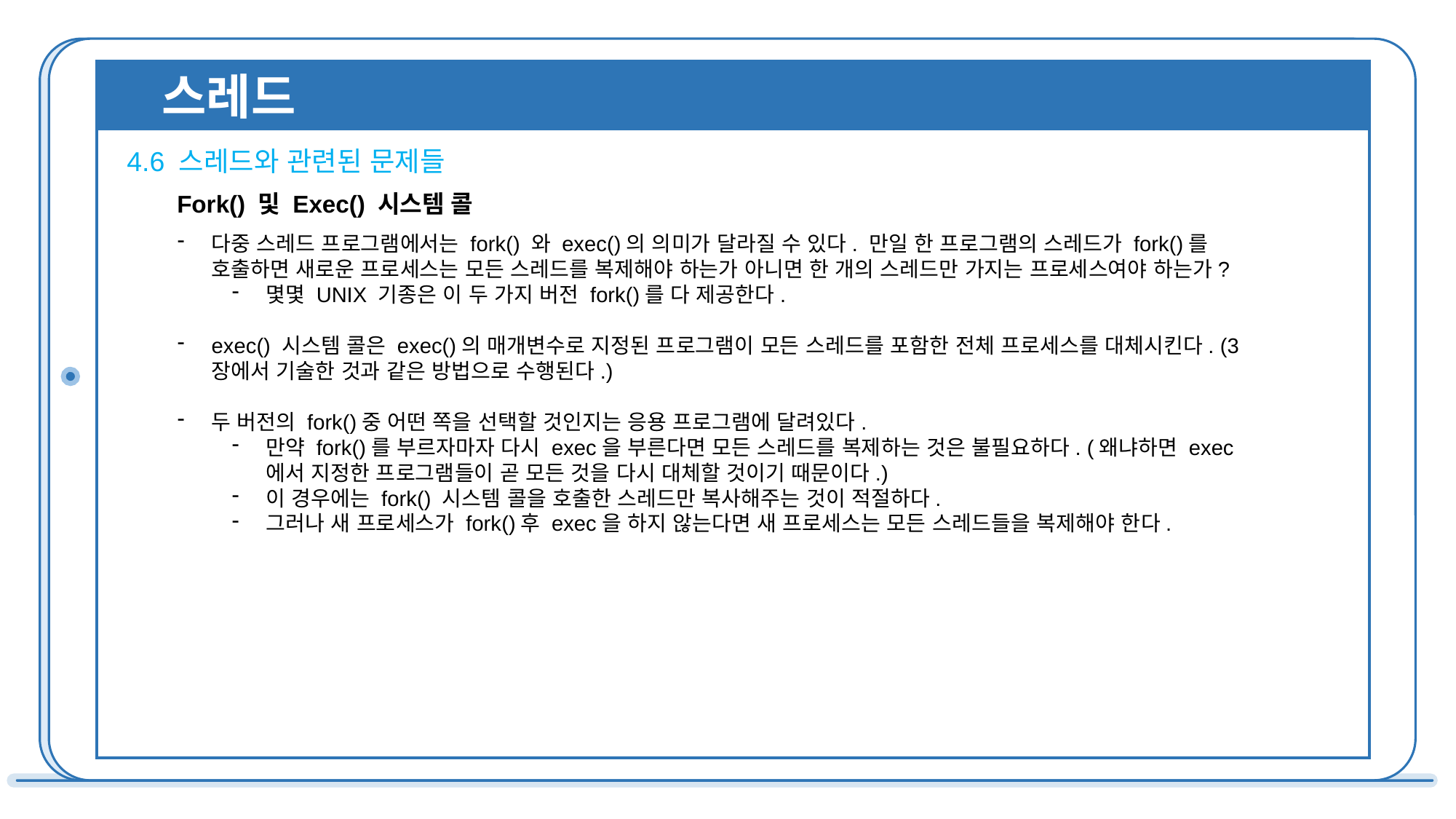

스레드

4.6 스레드와 관련된 문제들
Fork() 및 Exec() 시스템 콜
다중 스레드 프로그램에서는 fork() 와 exec()의 의미가 달라질 수 있다. 만일 한 프로그램의 스레드가 fork()를 호출하면 새로운 프로세스는 모든 스레드를 복제해야 하는가 아니면 한 개의 스레드만 가지는 프로세스여야 하는가?
몇몇 UNIX 기종은 이 두 가지 버전 fork()를 다 제공한다.

exec() 시스템 콜은 exec()의 매개변수로 지정된 프로그램이 모든 스레드를 포함한 전체 프로세스를 대체시킨다. (3장에서 기술한 것과 같은 방법으로 수행된다.)

두 버전의 fork()중 어떤 쪽을 선택할 것인지는 응용 프로그램에 달려있다.
만약 fork()를 부르자마자 다시 exec을 부른다면 모든 스레드를 복제하는 것은 불필요하다. (왜냐하면 exec에서 지정한 프로그램들이 곧 모든 것을 다시 대체할 것이기 때문이다.)
이 경우에는 fork() 시스템 콜을 호출한 스레드만 복사해주는 것이 적절하다.
그러나 새 프로세스가 fork()후 exec을 하지 않는다면 새 프로세스는 모든 스레드들을 복제해야 한다.